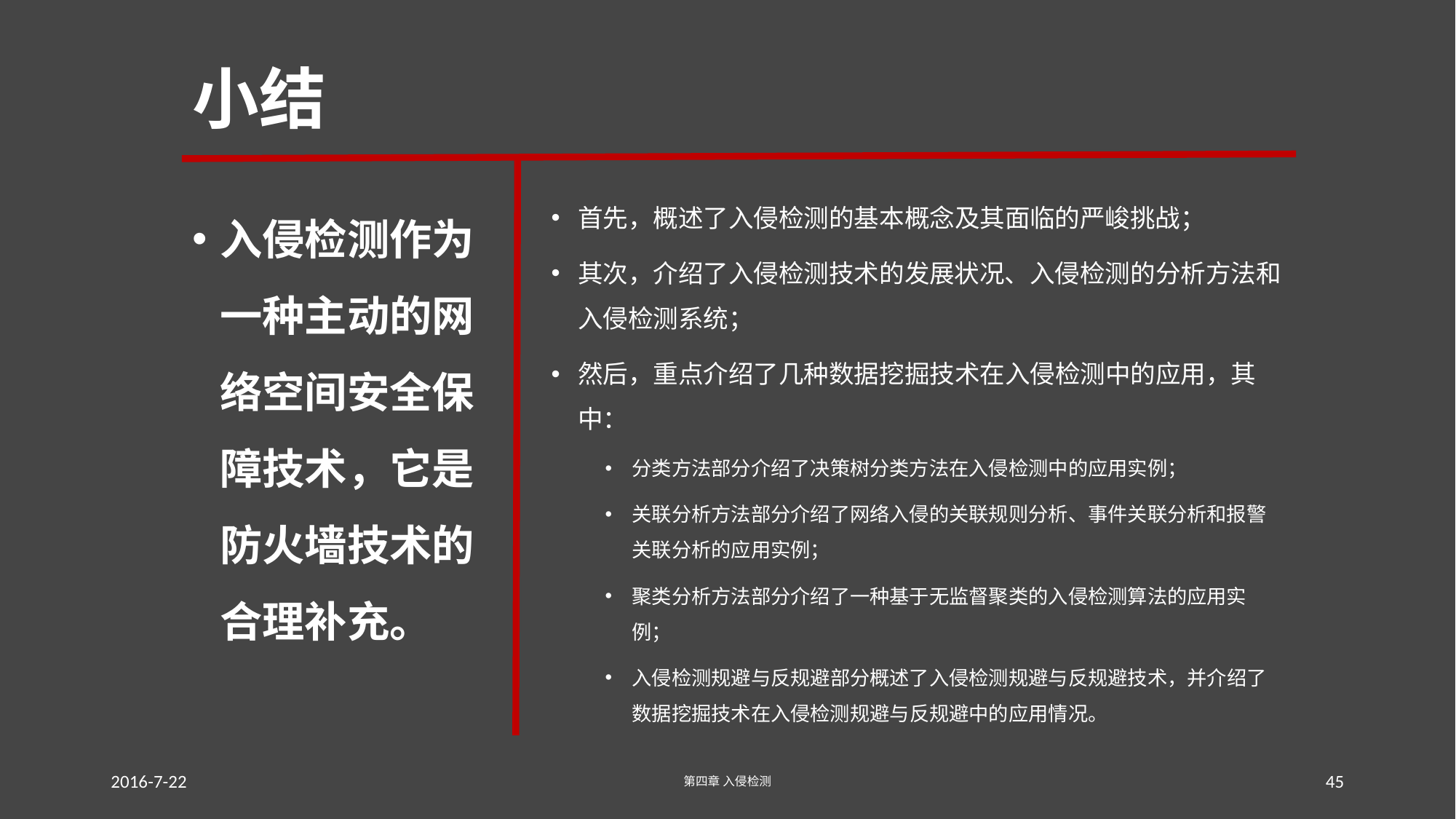

# 小结
入侵检测作为一种主动的网络空间安全保障技术，它是防火墙技术的合理补充。
首先，概述了入侵检测的基本概念及其面临的严峻挑战；
其次，介绍了入侵检测技术的发展状况、入侵检测的分析方法和入侵检测系统；
然后，重点介绍了几种数据挖掘技术在入侵检测中的应用，其中：
分类方法部分介绍了决策树分类方法在入侵检测中的应用实例；
关联分析方法部分介绍了网络入侵的关联规则分析、事件关联分析和报警关联分析的应用实例；
聚类分析方法部分介绍了一种基于无监督聚类的入侵检测算法的应用实例；
入侵检测规避与反规避部分概述了入侵检测规避与反规避技术，并介绍了数据挖掘技术在入侵检测规避与反规避中的应用情况。
2016-7-22
第四章 入侵检测
45